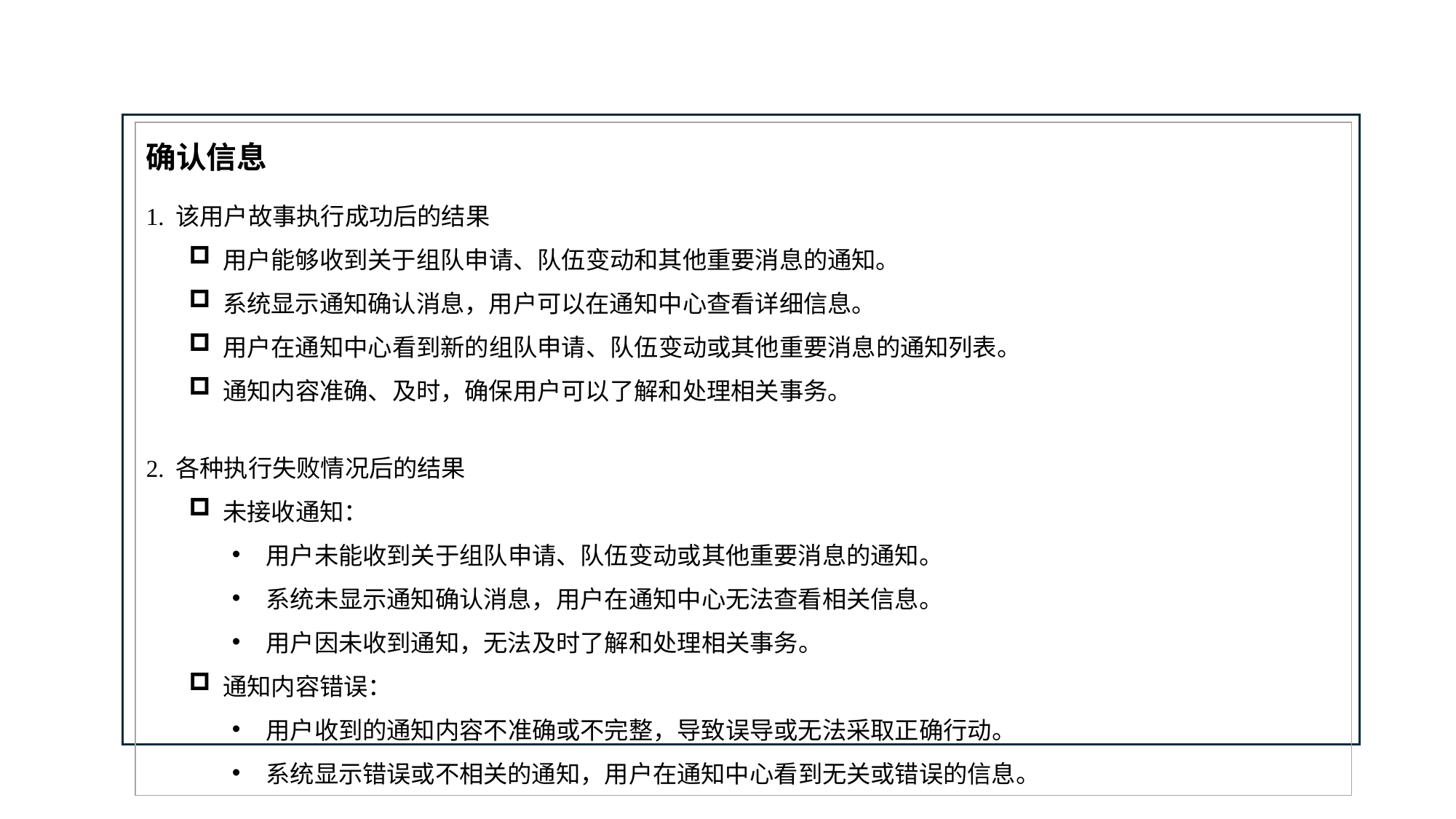

对于新功能，有注释的线框。对于bug，用截图重现的步骤。对于非功能性的故事，解释范围/标准
| 1. 该用户故事执行成功后的结果 用户能够收到关于组队申请、队伍变动和其他重要消息的通知。 系统显示通知确认消息，用户可以在通知中心查看详细信息。 用户在通知中心看到新的组队申请、队伍变动或其他重要消息的通知列表。 通知内容准确、及时，确保用户可以了解和处理相关事务。 2. 各种执行失败情况后的结果 未接收通知： 用户未能收到关于组队申请、队伍变动或其他重要消息的通知。 系统未显示通知确认消息，用户在通知中心无法查看相关信息。 用户因未收到通知，无法及时了解和处理相关事务。 通知内容错误： 用户收到的通知内容不准确或不完整，导致误导或无法采取正确行动。 系统显示错误或不相关的通知，用户在通知中心看到无关或错误的信息。 |
| --- |
确认信息